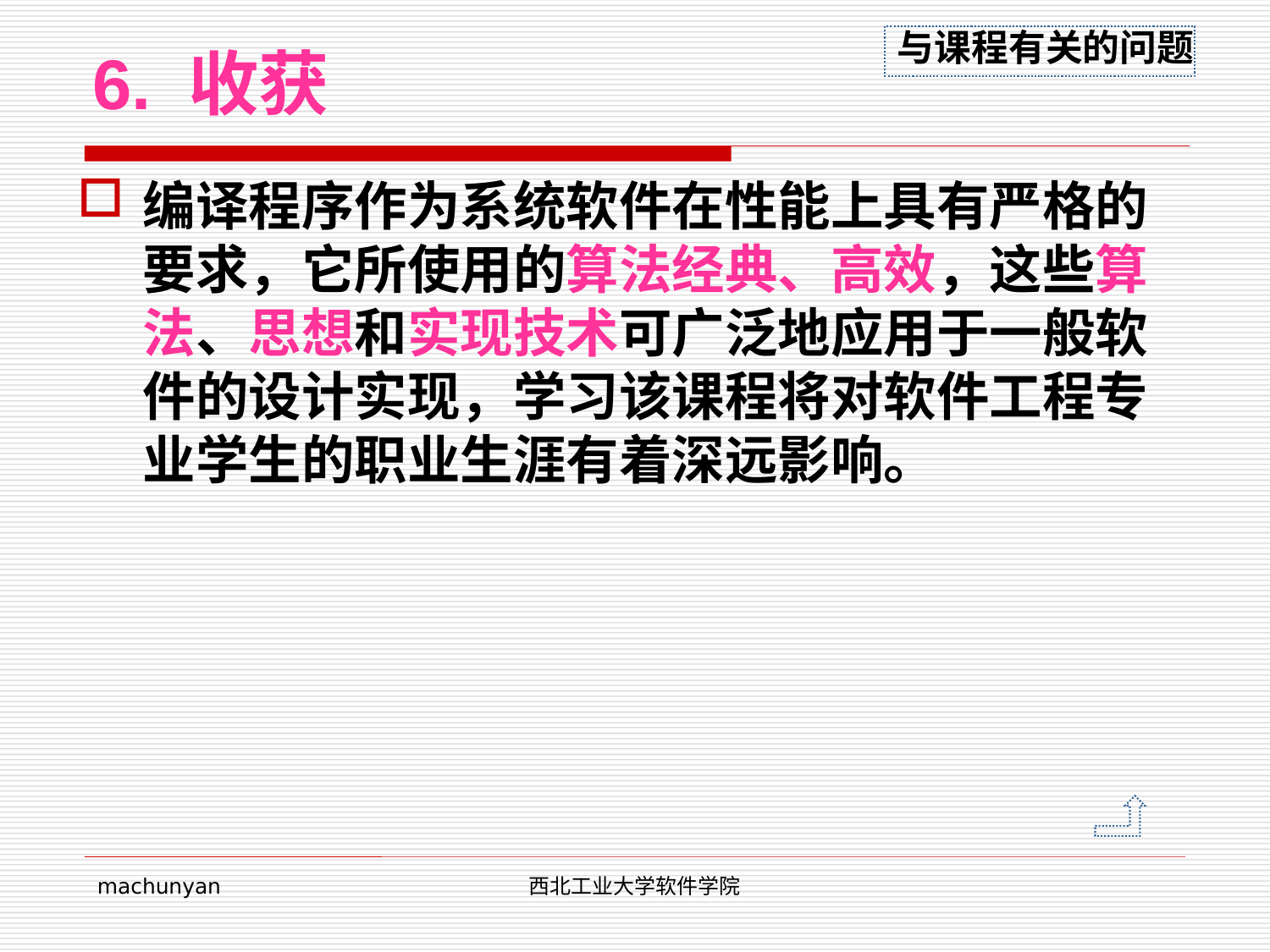

# 6. 收获
编译程序作为系统软件在性能上具有严格的要求，它所使用的算法经典、高效，这些算法、思想和实现技术可广泛地应用于一般软件的设计实现，学习该课程将对软件工程专业学生的职业生涯有着深远影响。

machunyan
西北工业大学软件学院
16